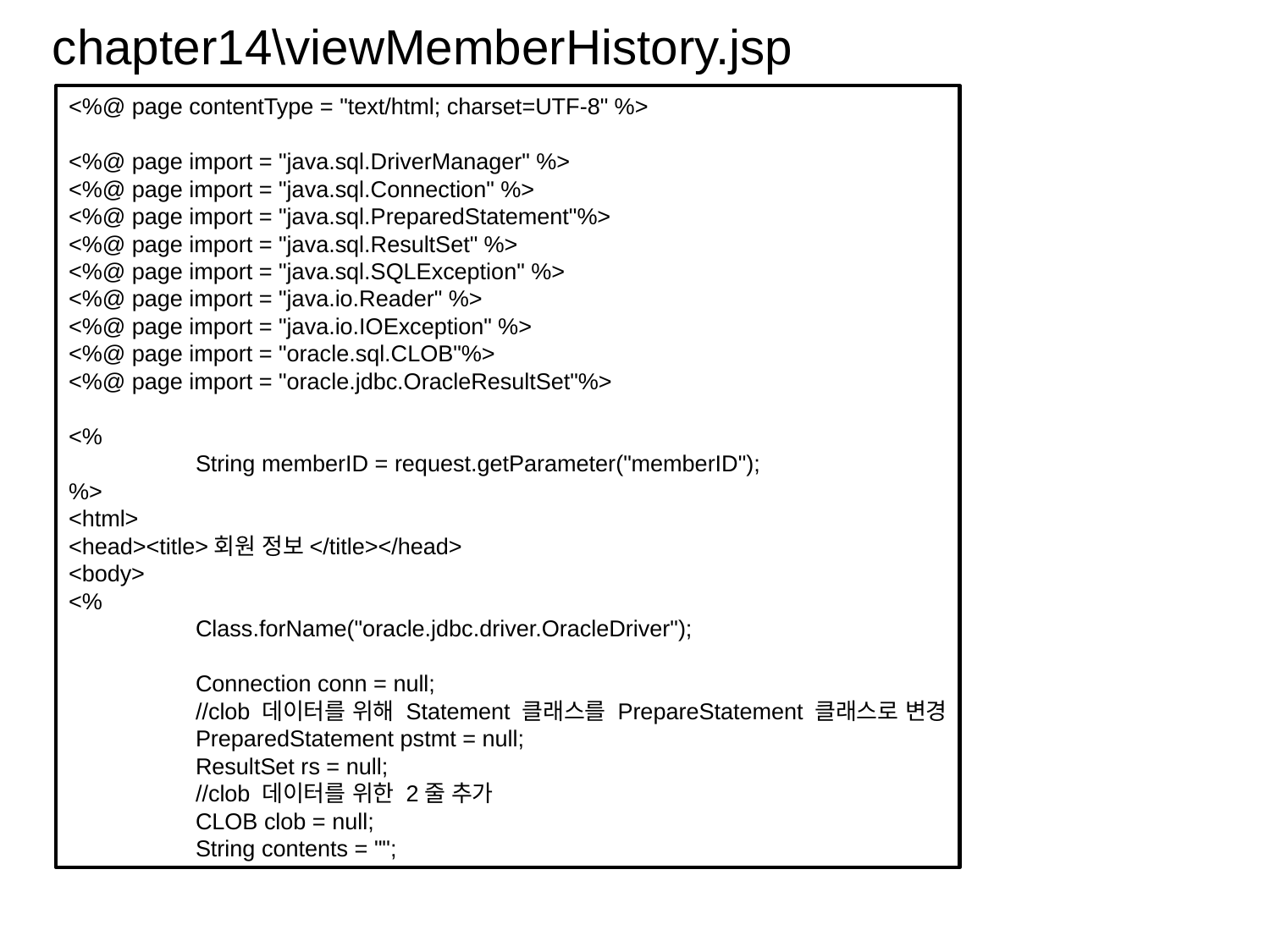

# chapter14\viewMemberHistory.jsp
<%@ page contentType = "text/html; charset=UTF-8" %>

<%@ page import = "java.sql.DriverManager" %>
<%@ page import = "java.sql.Connection" %>
<%@ page import = "java.sql.PreparedStatement"%>
<%@ page import = "java.sql.ResultSet" %>
<%@ page import = "java.sql.SQLException" %>
<%@ page import = "java.io.Reader" %>
<%@ page import = "java.io.IOException" %>
<%@ page import = "oracle.sql.CLOB"%>
<%@ page import = "oracle.jdbc.OracleResultSet"%>

<%
	String memberID = request.getParameter("memberID");
%>
<html>
<head><title>회원 정보</title></head>
<body>
<%
	Class.forName("oracle.jdbc.driver.OracleDriver");

	Connection conn = null;
	//clob 데이터를 위해 Statement 클래스를 PrepareStatement 클래스로 변경
	PreparedStatement pstmt = null;
	ResultSet rs = null;
	//clob 데이터를 위한 2줄 추가
	CLOB clob = null;
	String contents = "";